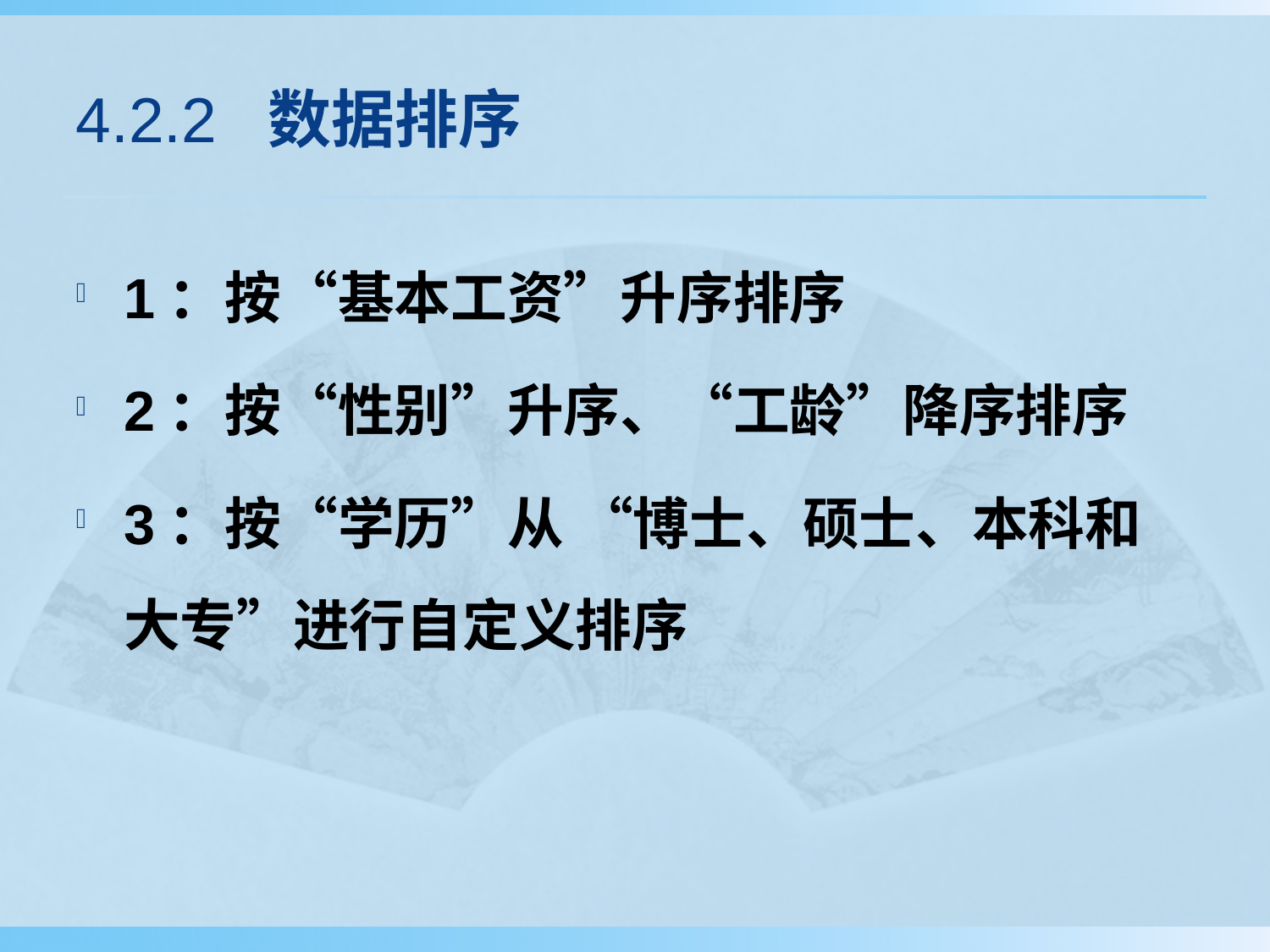

# 4.2.2  数据排序
1：按“基本工资”升序排序
2：按“性别”升序、“工龄”降序排序
3：按“学历”从 “博士、硕士、本科和大专”进行自定义排序